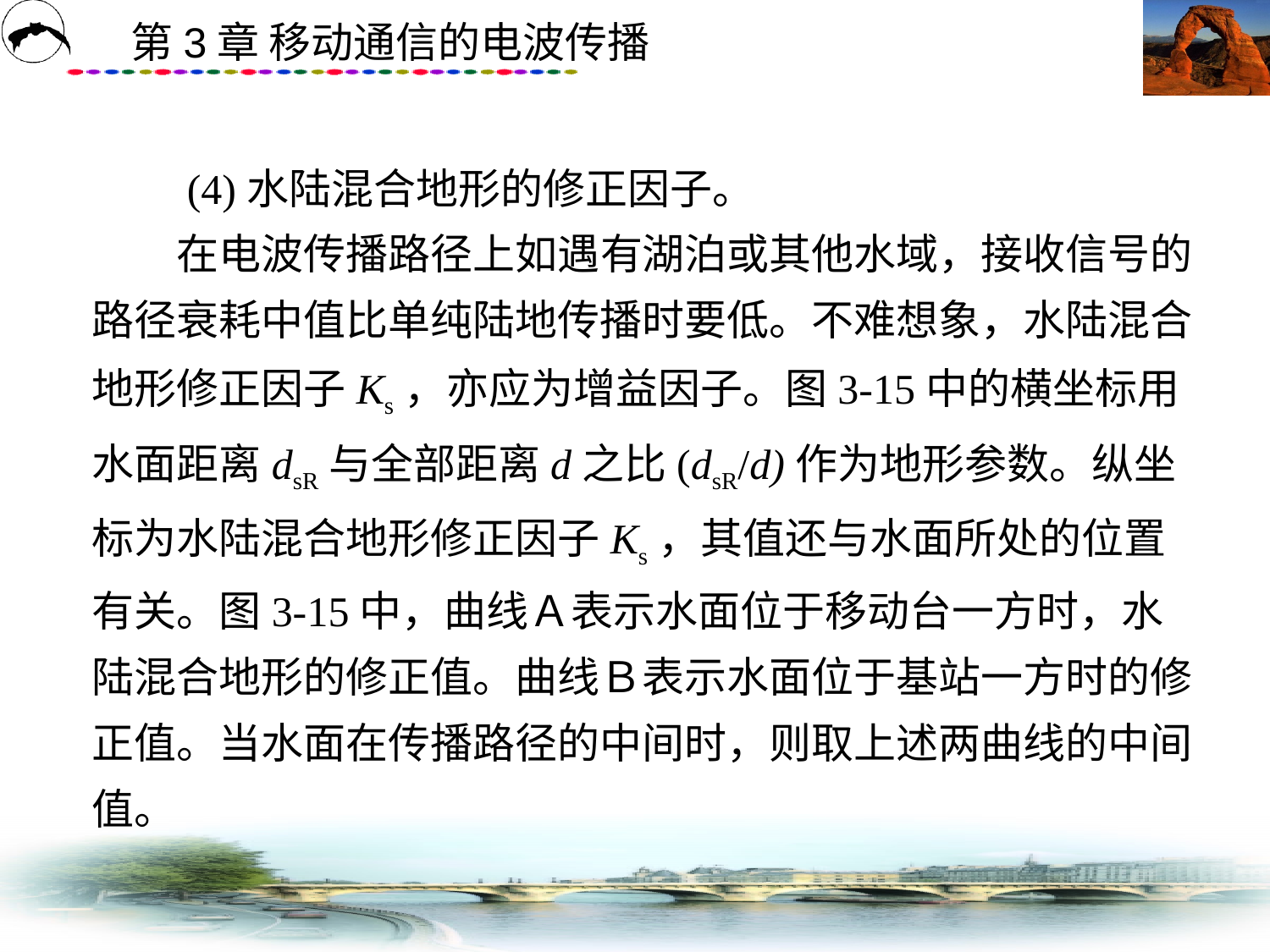

# (4)水陆混合地形的修正因子。 　　在电波传播路径上如遇有湖泊或其他水域，接收信号的路径衰耗中值比单纯陆地传播时要低。不难想象，水陆混合地形修正因子Ks，亦应为增益因子。图3-15中的横坐标用水面距离dsR与全部距离d之比(dsR/d)作为地形参数。纵坐标为水陆混合地形修正因子Ks，其值还与水面所处的位置有关。图3-15中，曲线Ａ表示水面位于移动台一方时，水陆混合地形的修正值。曲线Ｂ表示水面位于基站一方时的修正值。当水面在传播路径的中间时，则取上述两曲线的中间值。